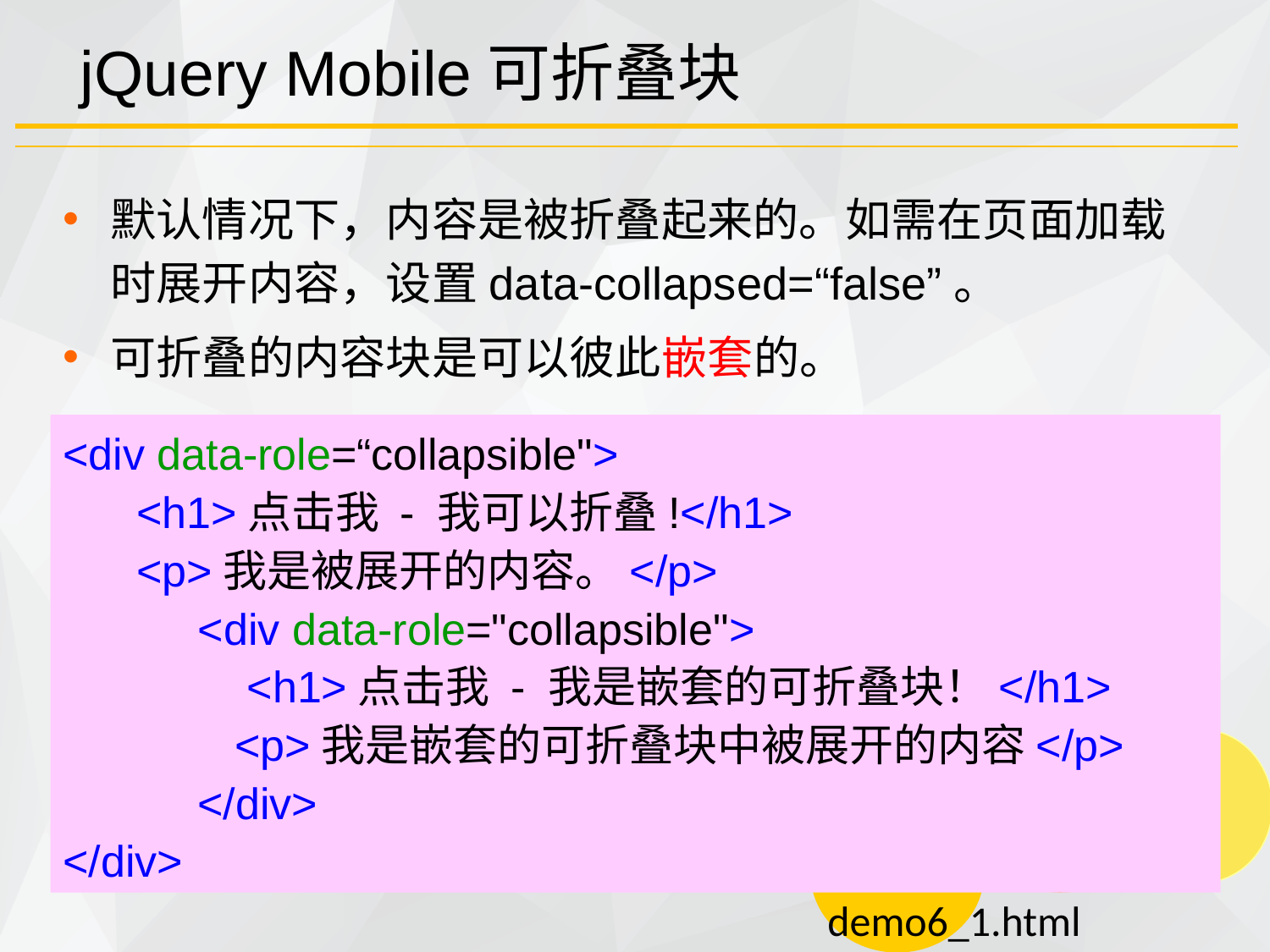

# jQuery Mobile可折叠块
默认情况下，内容是被折叠起来的。如需在页面加载时展开内容，设置data-collapsed=“false”。
可折叠的内容块是可以彼此嵌套的。
<div data-role=“collapsible">
      <h1>点击我 - 我可以折叠!</h1>
      <p>我是被展开的内容。</p>
           <div data-role="collapsible">
               <h1>点击我 - 我是嵌套的可折叠块！</h1>
              <p>我是嵌套的可折叠块中被展开的内容</p>
           </div>
</div>
demo6_1.html